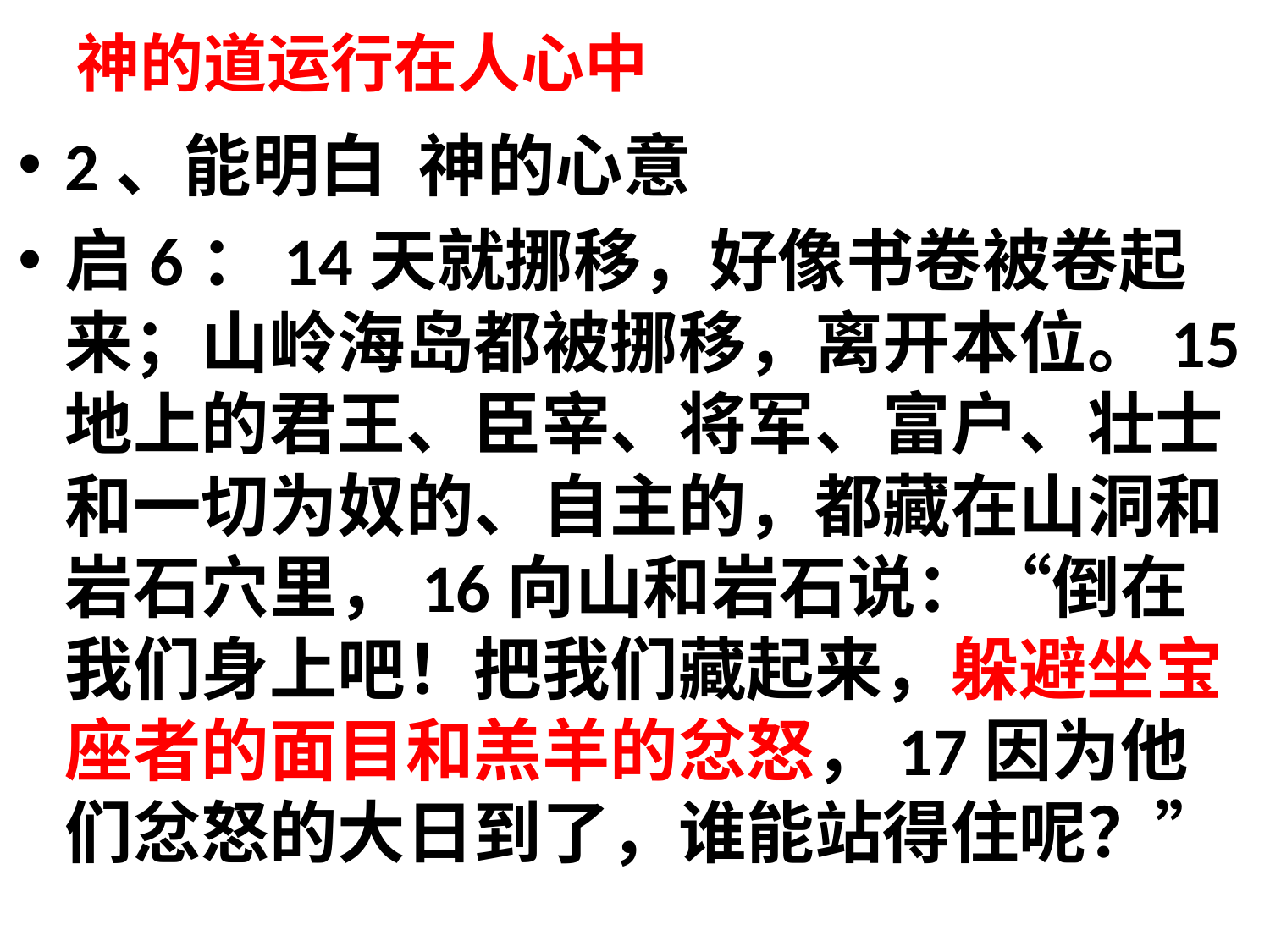

# 神的道运行在人心中
2、能明白  神的心意
启6：14天就挪移，好像书卷被卷起来；山岭海岛都被挪移，离开本位。15地上的君王、臣宰、将军、富户、壮士和一切为奴的、自主的，都藏在山洞和岩石穴里，16向山和岩石说：“倒在我们身上吧！把我们藏起来，躲避坐宝座者的面目和羔羊的忿怒，17因为他们忿怒的大日到了，谁能站得住呢？”